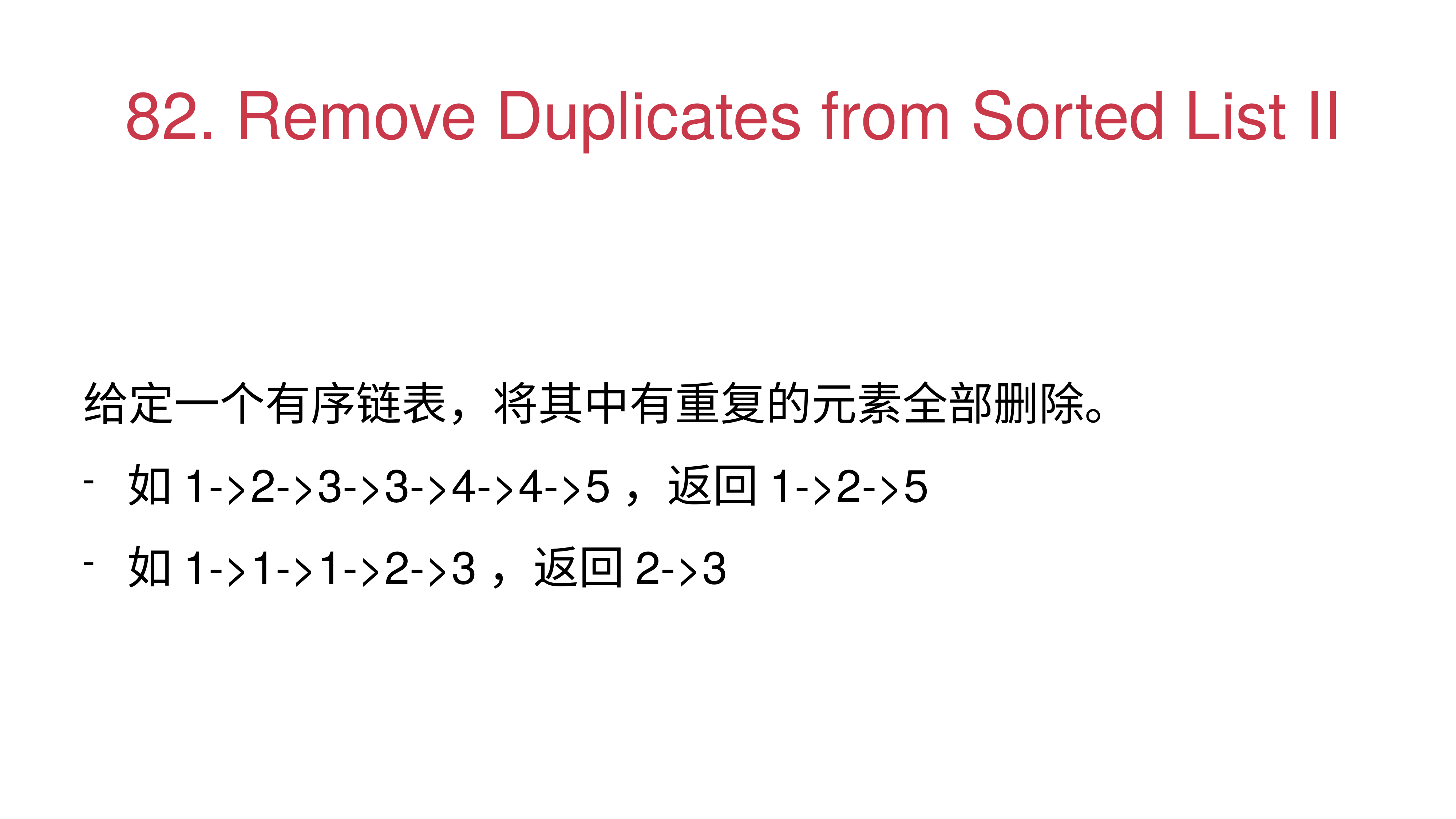

# 82. Remove Duplicates from Sorted List II
给定一个有序链表，将其中有重复的元素全部删除。
如1->2->3->3->4->4->5，返回1->2->5
如1->1->1->2->3，返回2->3